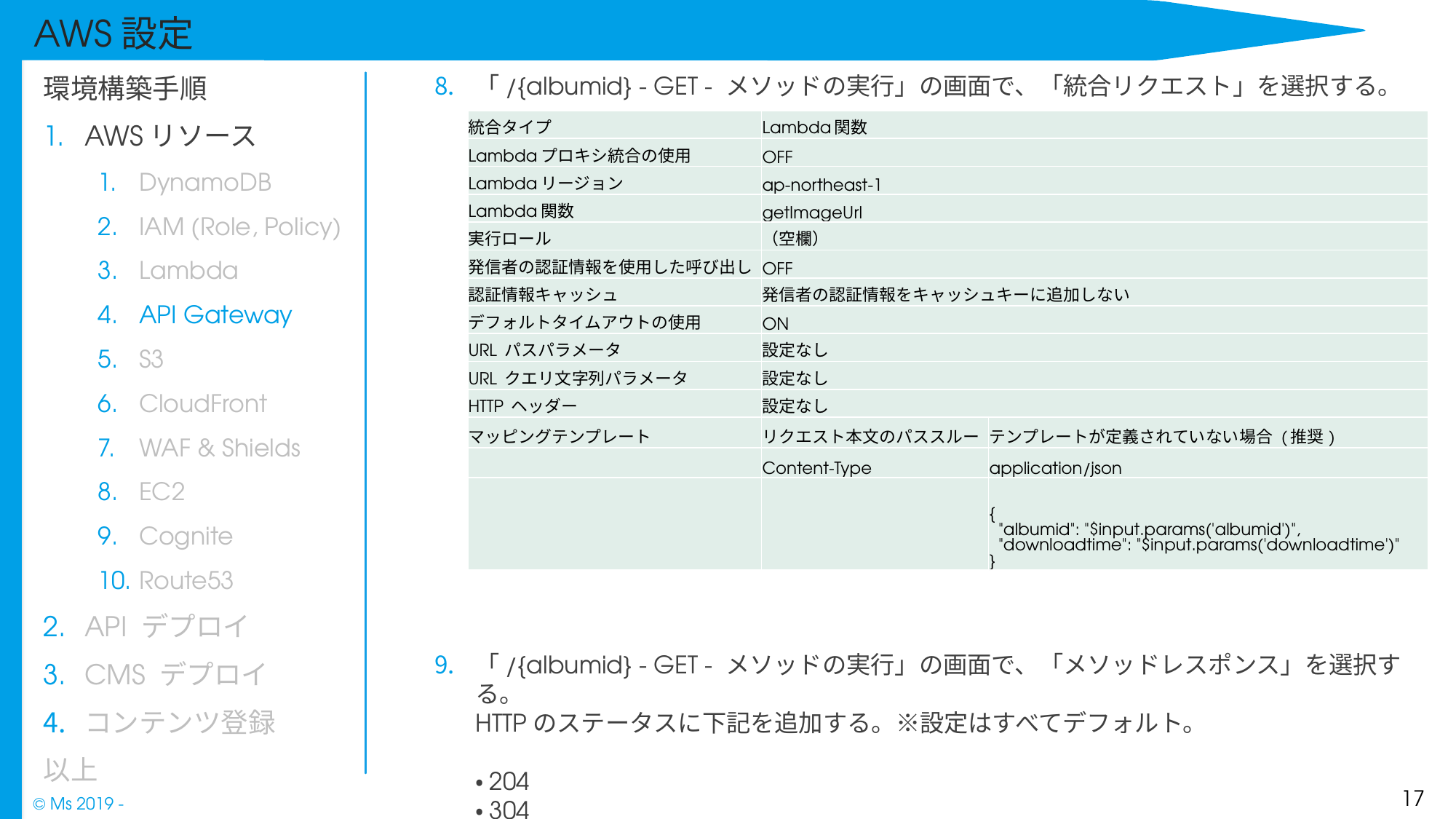

# AWS設定
環境構築手順
AWSリソース
DynamoDB
IAM (Role, Policy)
Lambda
API Gateway
S3
CloudFront
WAF & Shields
EC2
Cognite
Route53
API デプロイ
CMS デプロイ
コンテンツ登録
以上
「/{albumid} - GET - メソッドの実行」の画面で、「統合リクエスト」を選択する。

「/{albumid} - GET - メソッドの実行」の画面で、「メソッドレスポンス」を選択する。
HTTPのステータスに下記を追加する。※設定はすべてデフォルト。
・204
・304
・400
| 統合タイプ | Lambda関数 |  |
| --- | --- | --- |
| Lambdaプロキシ統合の使用 | OFF |  |
| Lambdaリージョン | ap-northeast-1 |  |
| Lambda関数 | getImageUrl |  |
| 実行ロール | （空欄） |  |
| 発信者の認証情報を使用した呼び出し | OFF |  |
| 認証情報キャッシュ | 発信者の認証情報をキャッシュキーに追加しない |  |
| デフォルトタイムアウトの使用 | ON |  |
| URL パスパラメータ | 設定なし |  |
| URL クエリ文字列パラメータ | 設定なし |  |
| HTTP ヘッダー | 設定なし |  |
| マッピングテンプレート | リクエスト本文のパススルー | テンプレートが定義されていない場合 (推奨) |
|  | Content-Type | application/json |
|  |  | { "albumid": "$input.params('albumid')", "downloadtime": "$input.params('downloadtime')" } |
17